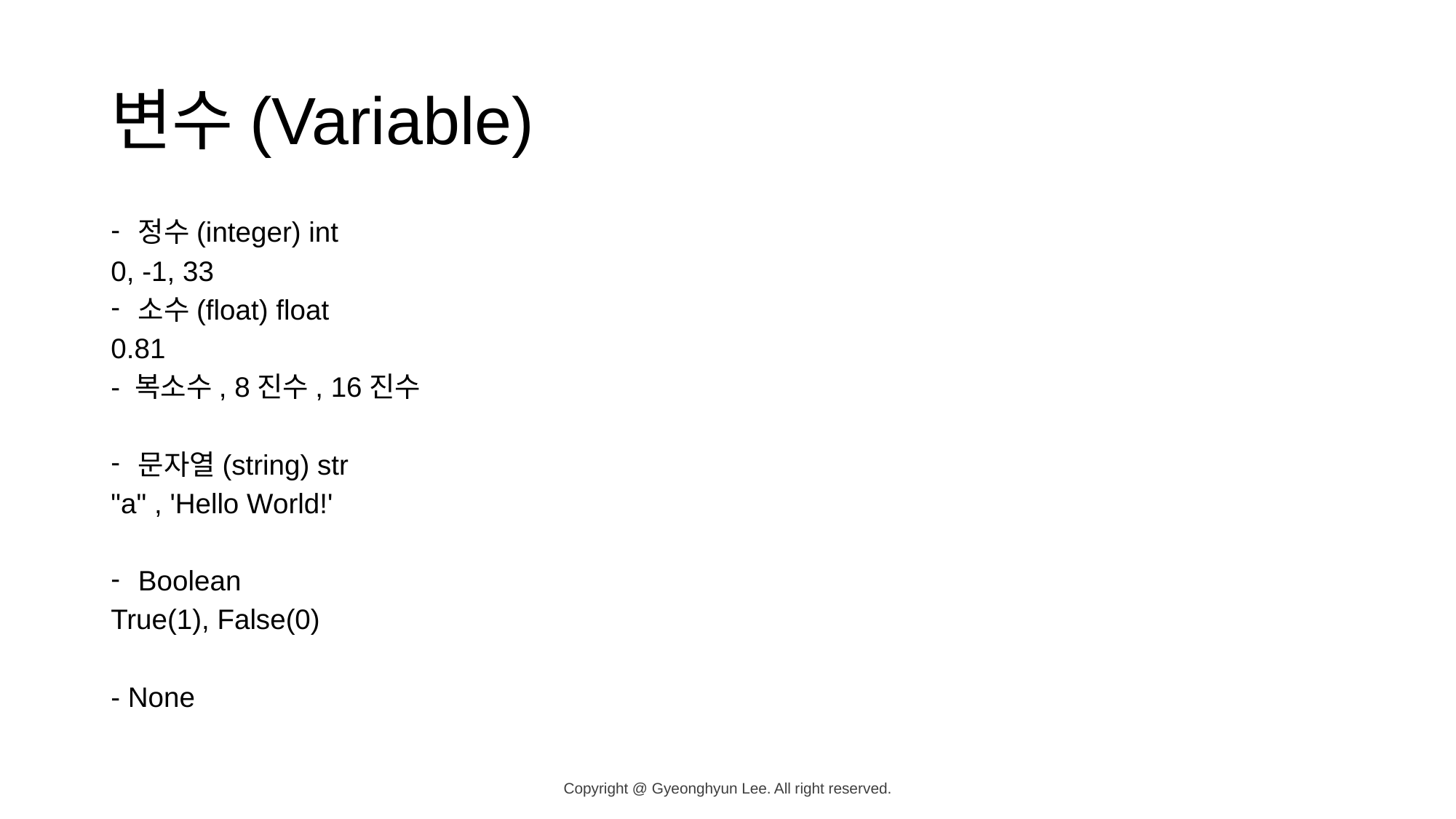

# 변수(Variable)
정수(integer) int
0, -1, 33
소수(float) float
0.81
- 복소수, 8진수, 16진수

문자열(string) str
"a" , 'Hello World!'

Boolean
True(1), False(0)

- None